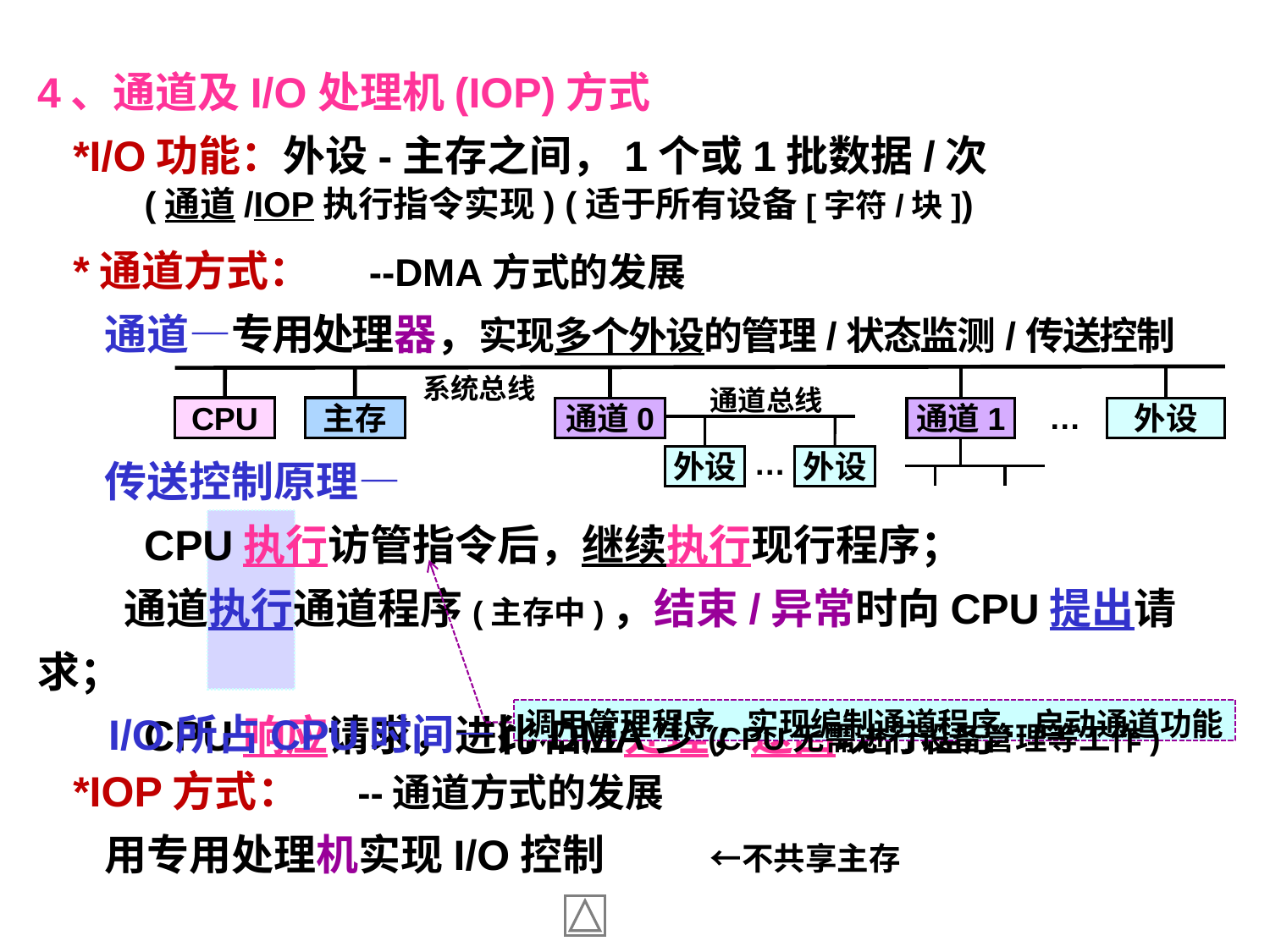

4、通道及I/O处理机(IOP)方式
   *I/O功能：外设-主存之间，1个或1批数据/次
           (通道/IOP执行指令实现) (适于所有设备[字符/块])
   *通道方式：     --DMA方式的发展
      通道—专用处理器，实现多个外设的管理/状态监测/传送控制
系统总线
通道总线
CPU
主存
通道0
通道1
外设
…
外设
…
外设
      传送控制原理—
         CPU执行访管指令后，继续执行现行程序；
        通道执行通道程序(主存中)，结束/异常时向CPU提出请求；
         CPU响应请求，进行相应处理，返回现行程序

      I/O所占CPU时间—比DMA少(CPU无需进行设备管理等工作)
调用管理程序，实现编制通道程序、启动通道功能
   *IOP方式：     --通道方式的发展
      用专用处理机实现I/O控制           ←不共享主存

15